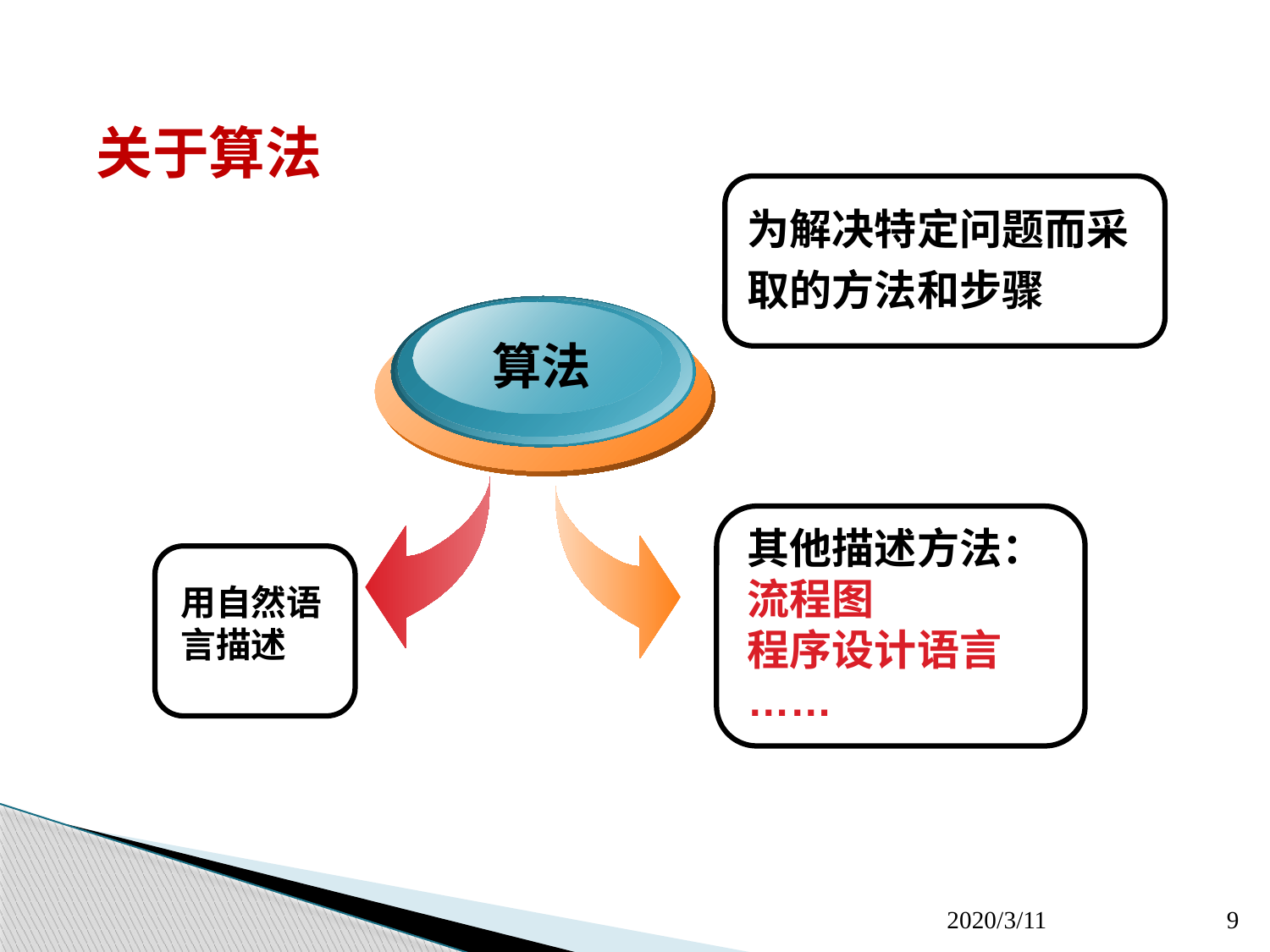

关于算法

为解决特定问题而采取的方法和步骤

算法

其他描述方法：
流程图
程序设计语言
……

用自然语言描述
2020/3/11
9